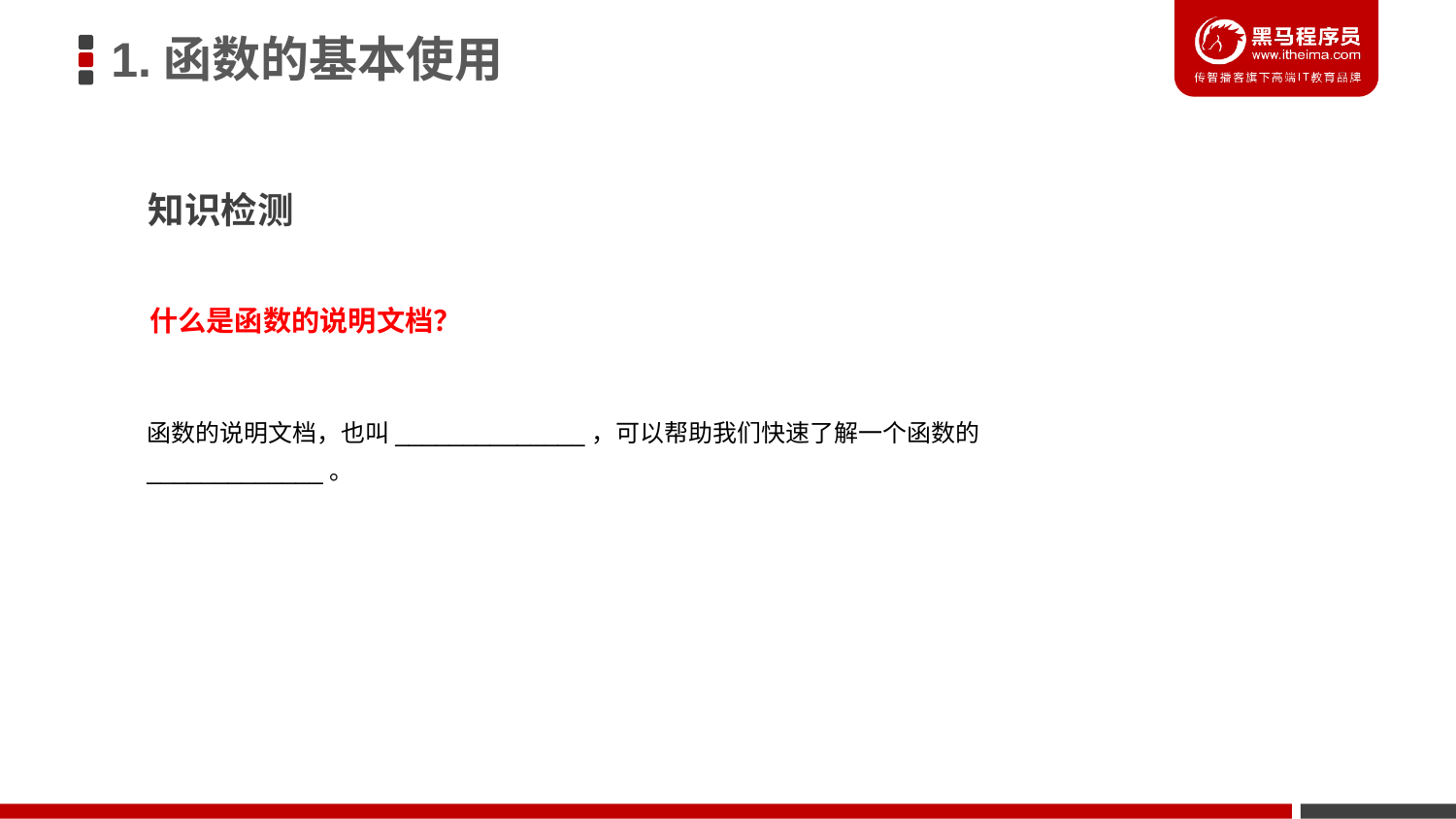

1.函数的基本使用
知识检测
什么是函数的说明文档？
函数的说明文档，也叫______________，可以帮助我们快速了解一个函数的_____________。